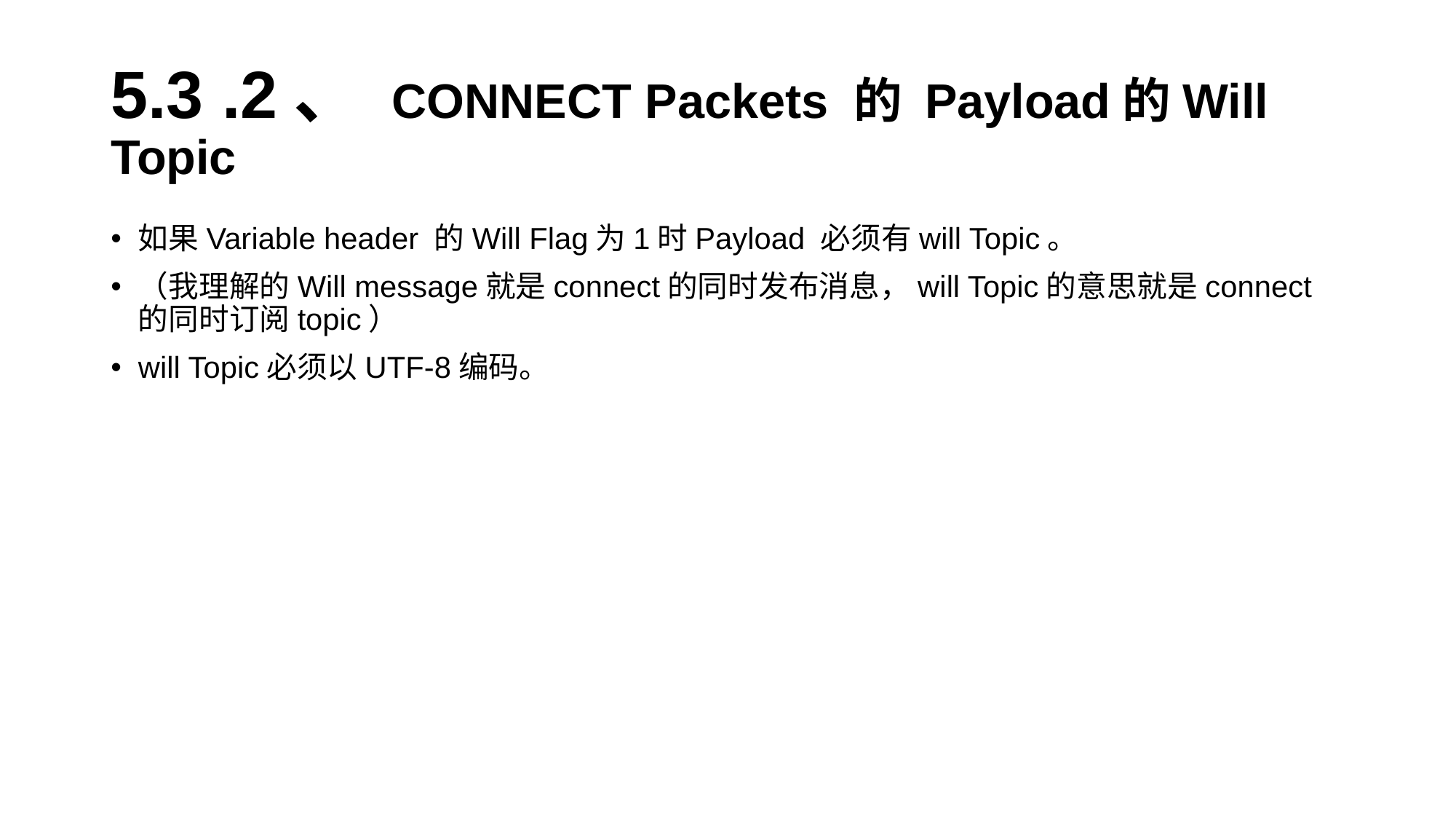

# 5.3 .2、 CONNECT Packets 的 Payload的Will Topic
如果Variable header 的Will Flag为1时Payload 必须有will Topic。
（我理解的Will message就是connect的同时发布消息，will Topic的意思就是connect的同时订阅topic）
will Topic必须以UTF-8编码。